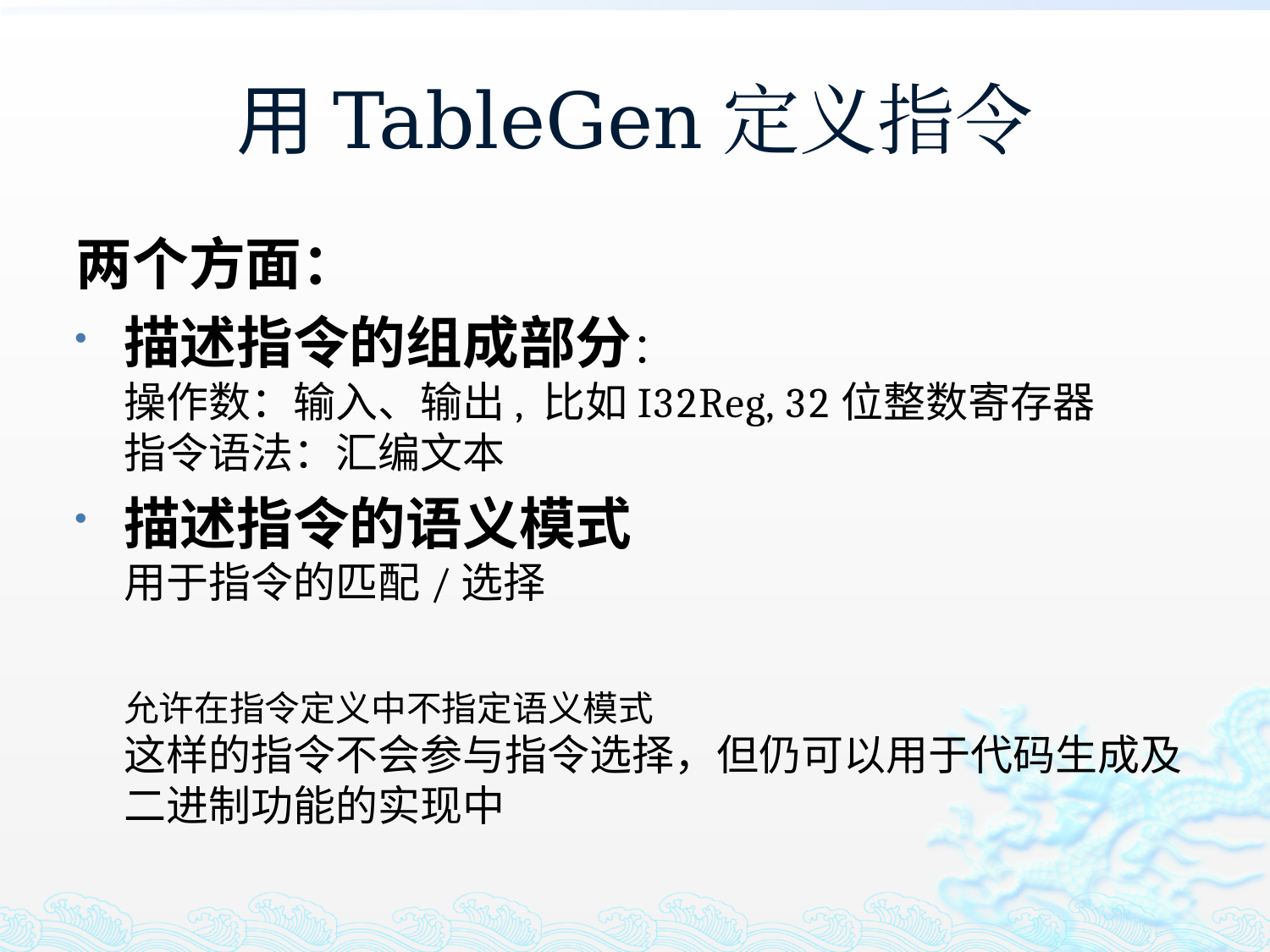

# 用TableGen定义指令
两个方面：
描述指令的组成部分：
操作数：输入、输出, 比如I32Reg, 32位整数寄存器
指令语法：汇编文本
描述指令的语义模式
用于指令的匹配/选择
允许在指令定义中不指定语义模式
这样的指令不会参与指令选择，但仍可以用于代码生成及二进制功能的实现中